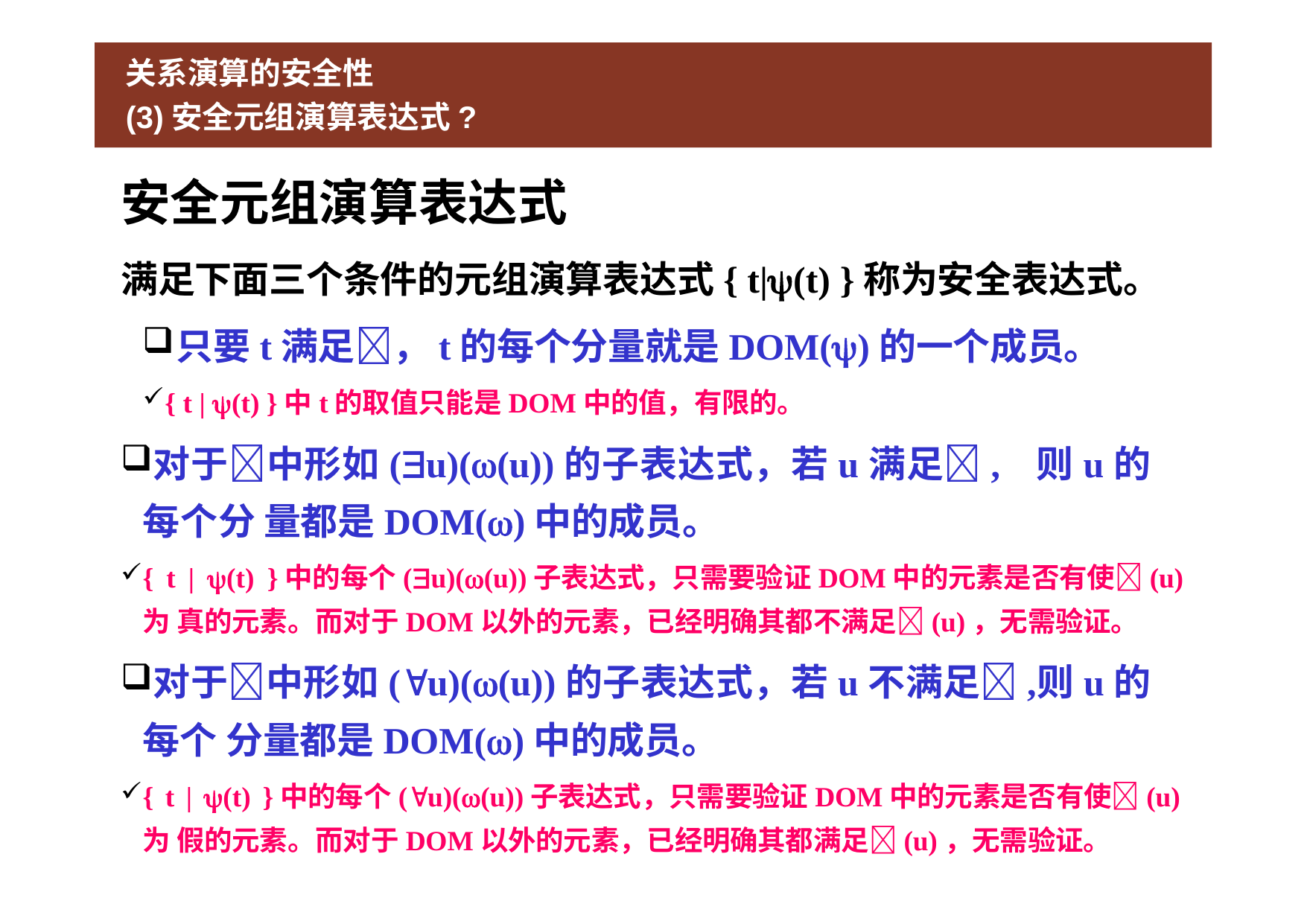

关系演算的安全性
(3)安全元组演算表达式?
安全元组演算表达式
满足下面三个条件的元组演算表达式{ t|ψ(t) }称为安全表达式。
只要t满足ψ，t的每个分量就是DOM(ψ)的一个成员。
{ t | ψ(t) }中t的取值只能是DOM中的值，有限的。
对于ψ中形如(∃u)(ω(u))的子表达式，若u满足ω,	则u的每个分 量都是DOM(ω)中的成员。
{ t | ψ(t) }中的每个(∃u)(ω(u))子表达式，只需要验证DOM中的元素是否有使ω(u)为 真的元素。而对于DOM以外的元素，已经明确其都不满足ω(u)，无需验证。
对于ψ中形如(∀u)(ω(u))的子表达式，若u不满足ω,	则u的每个 分量都是DOM(ω)中的成员。
{ t | ψ(t) }中的每个(∀u)(ω(u))子表达式，只需要验证DOM中的元素是否有使ω(u)为 假的元素。而对于DOM以外的元素，已经明确其都满足ω(u)，无需验证。